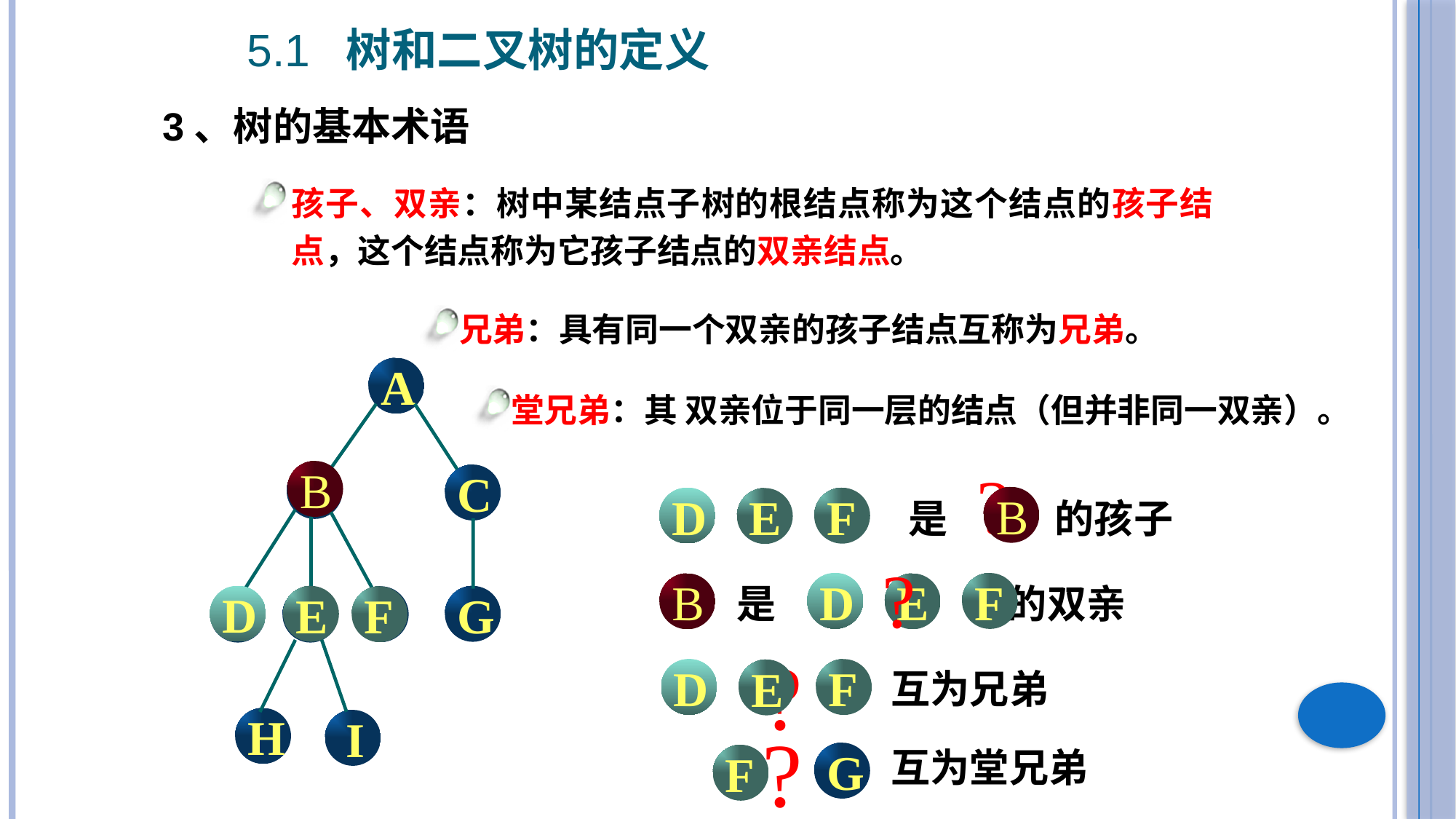

5.1  树和二叉树的定义
3、树的基本术语
孩子、双亲：树中某结点子树的根结点称为这个结点的孩子结点，这个结点称为它孩子结点的双亲结点。

兄弟：具有同一个双亲的孩子结点互称为兄弟。
A

B
C

G
F
D
E

H
I
堂兄弟：其 双亲位于同一层的结点（但并非同一双亲）。
?
B
B
D
F
E
是            的孩子
?
D
F
E
B
是                          的双亲
D
E
F
?
D
F
E
互为兄弟
?
互为堂兄弟
G
F